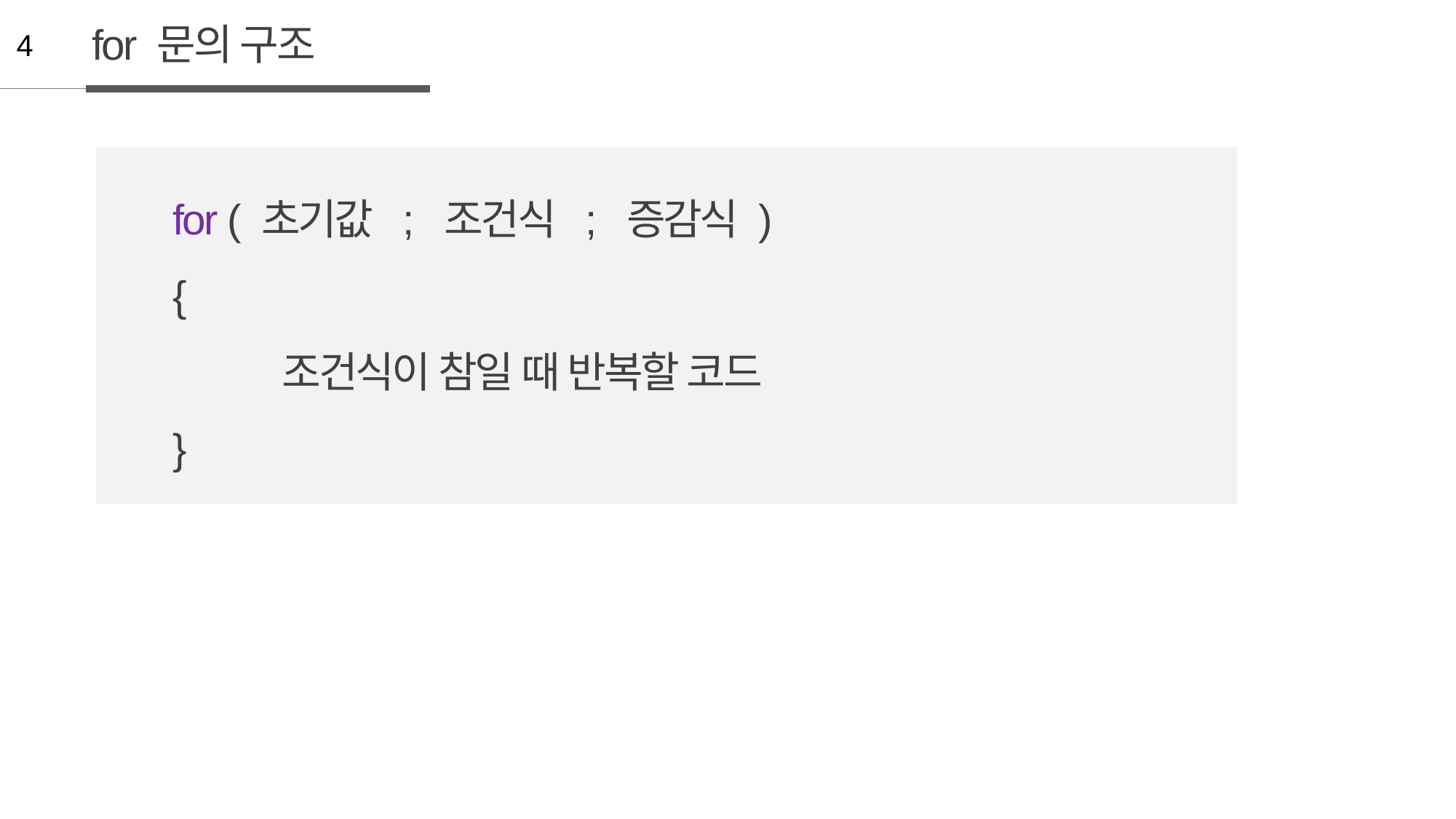

for 문의 구조
4

for ( 초기값  ;  조건식  ;  증감식 )
{
	조건식이 참일 때 반복할 코드
}